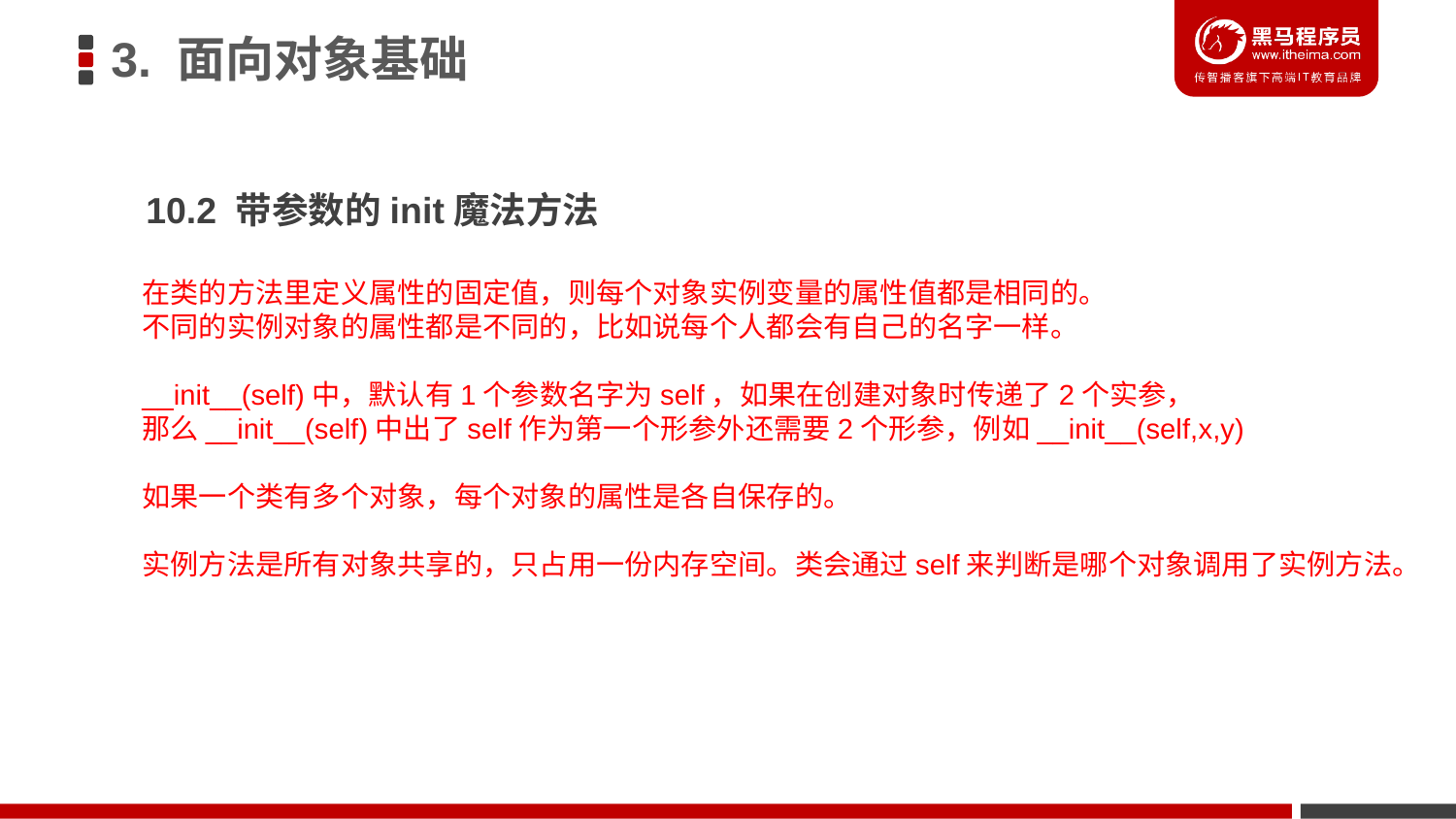

3. 面向对象基础

10.2 带参数的init魔法方法
在类的方法里定义属性的固定值，则每个对象实例变量的属性值都是相同的。
不同的实例对象的属性都是不同的，比如说每个人都会有自己的名字一样。

__init__(self)中，默认有1个参数名字为self，如果在创建对象时传递了2个实参，
那么__init__(self)中出了self作为第一个形参外还需要2个形参，例如__init__(self,x,y)

如果一个类有多个对象，每个对象的属性是各自保存的。

实例方法是所有对象共享的，只占用一份内存空间。类会通过self来判断是哪个对象调用了实例方法。